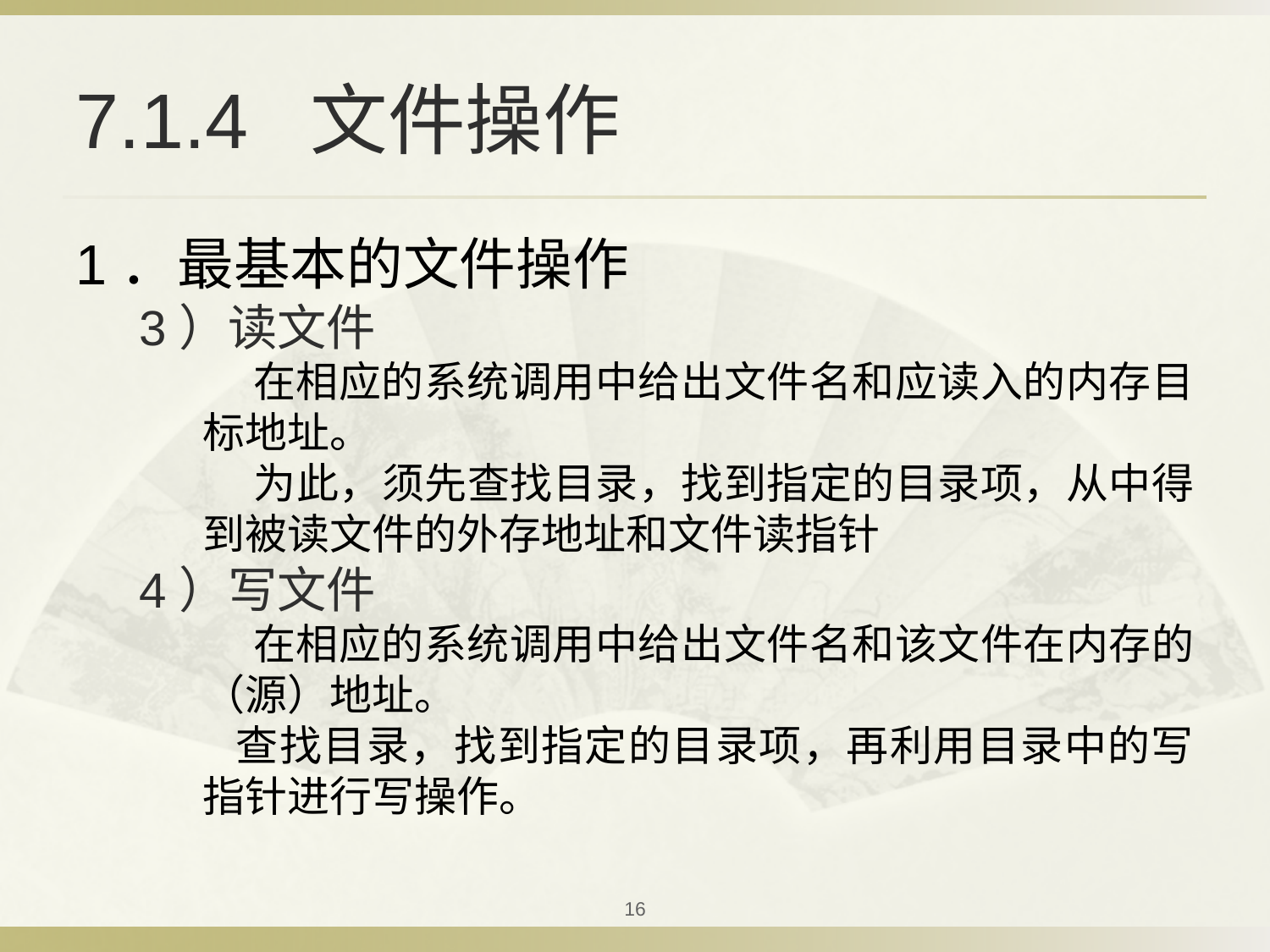

# 7.1.4  文件操作
1．最基本的文件操作
3）读文件
    在相应的系统调用中给出文件名和应读入的内存目标地址。
    为此，须先查找目录，找到指定的目录项，从中得到被读文件的外存地址和文件读指针
4）写文件
    在相应的系统调用中给出文件名和该文件在内存的（源）地址。
  查找目录，找到指定的目录项，再利用目录中的写指针进行写操作。
16